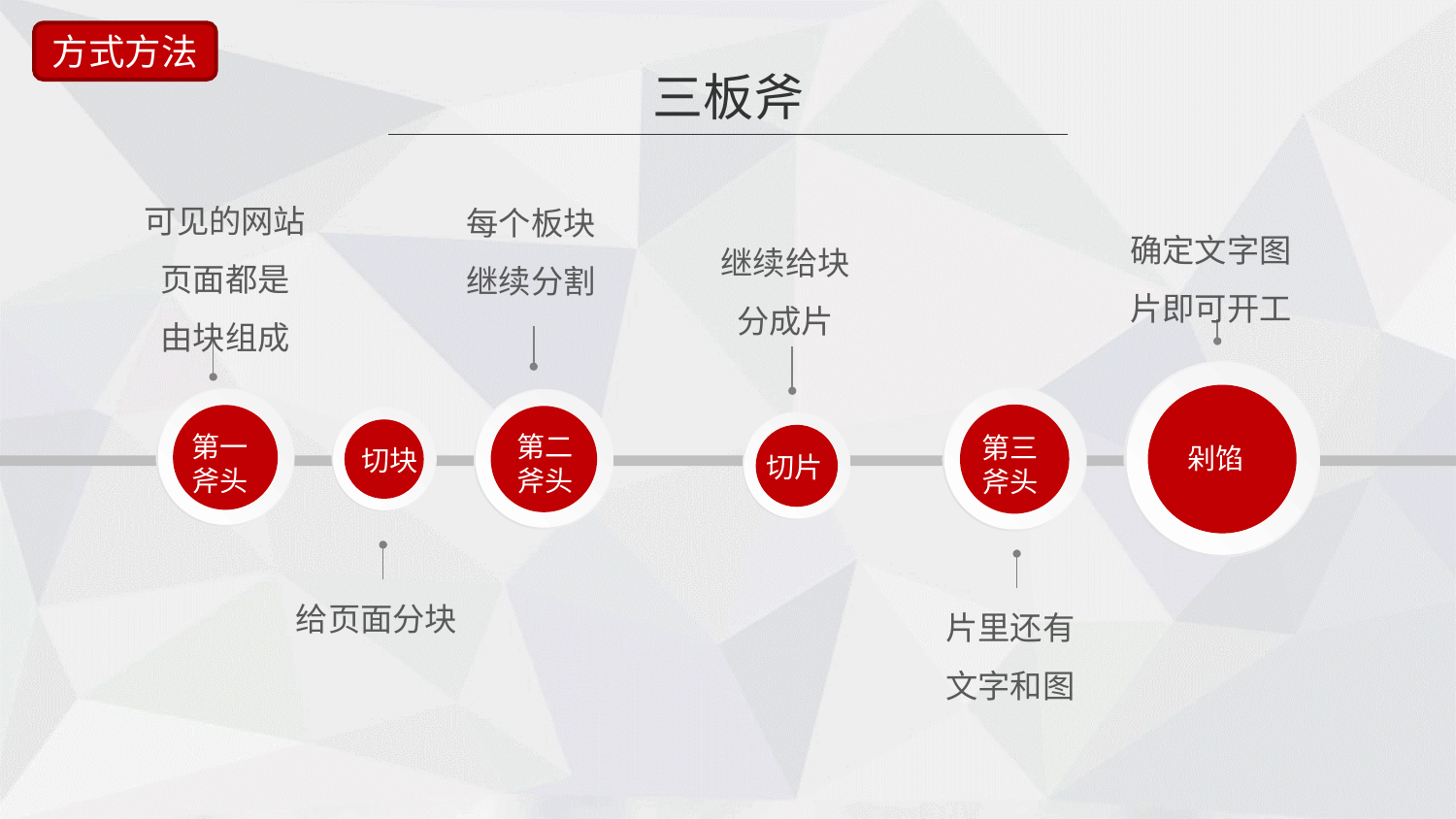

方式方法
三板斧
可见的网站
页面都是
由块组成
每个板块
继续分割
确定文字图片即可开工
继续给块
分成片

剁馅

第三斧头

第一斧头

第二斧头

切块

切片

给页面分块
片里还有
文字和图